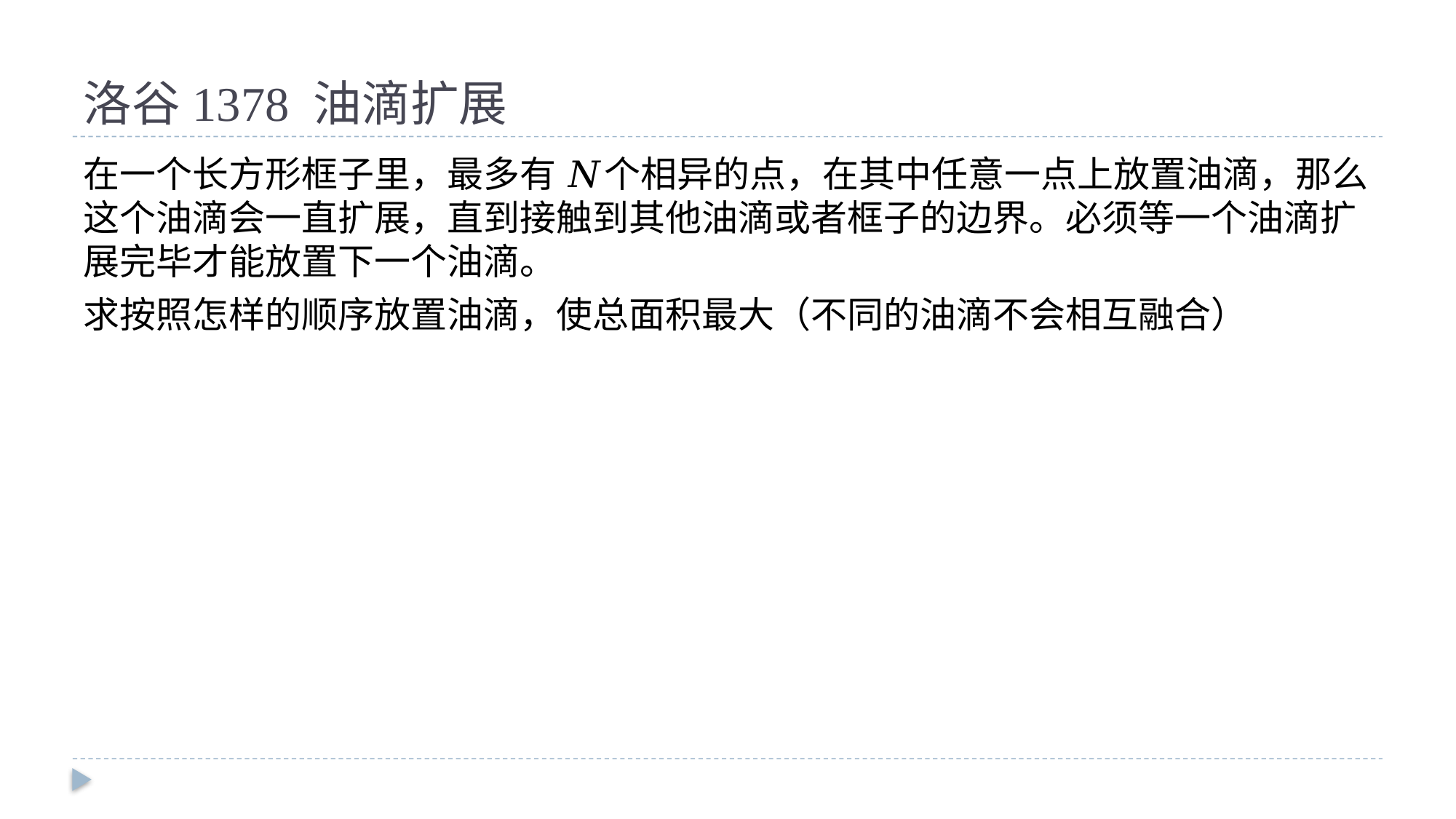

# 洛谷1378 油滴扩展
在一个长方形框子里，最多有 𝑁个相异的点，在其中任意一点上放置油滴，那么这个油滴会一直扩展，直到接触到其他油滴或者框子的边界。必须等一个油滴扩展完毕才能放置下一个油滴。
求按照怎样的顺序放置油滴，使总面积最大（不同的油滴不会相互融合）